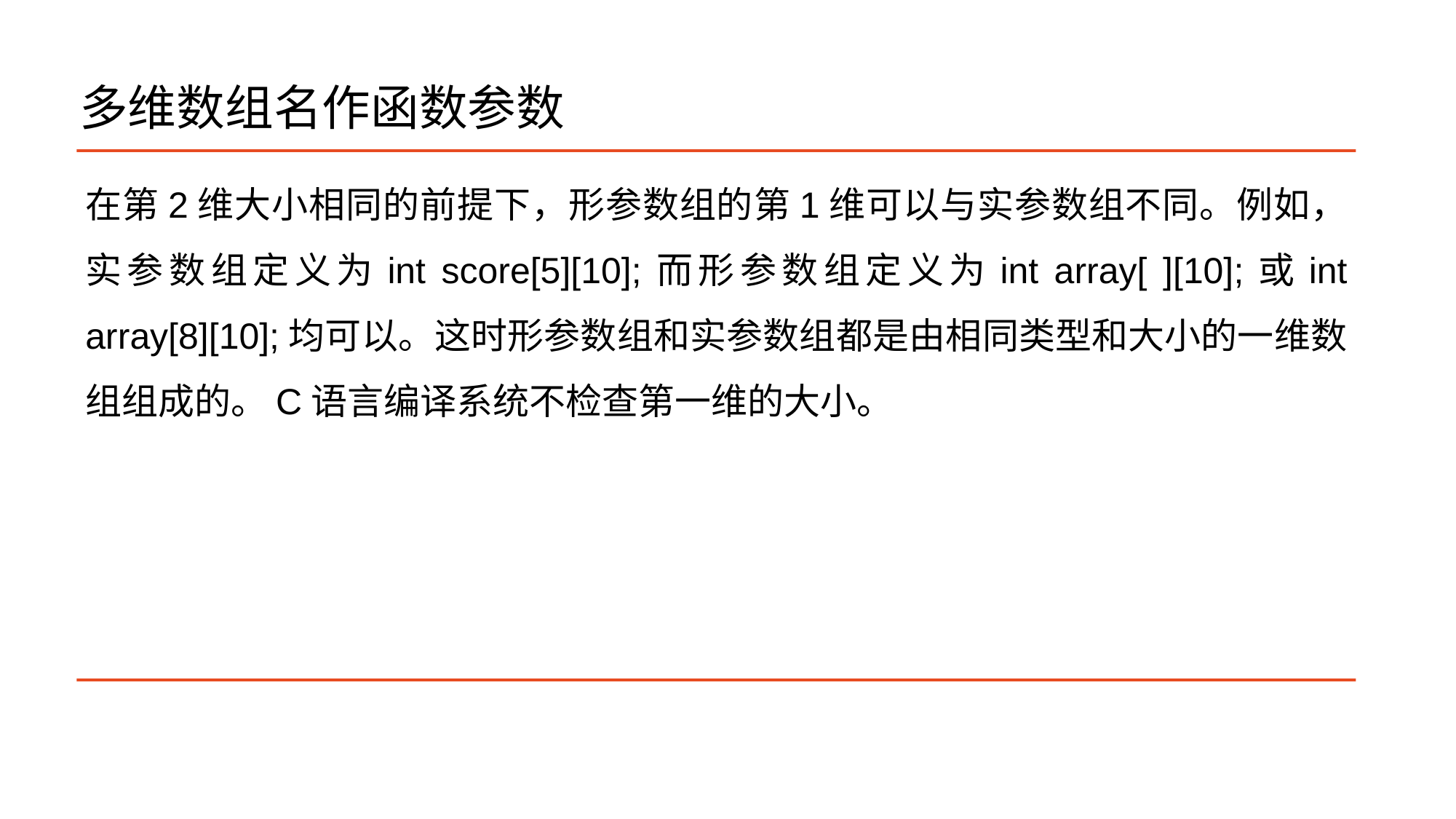

# 多维数组名作函数参数
在第2维大小相同的前提下，形参数组的第1维可以与实参数组不同。例如，实参数组定义为int score[5][10];而形参数组定义为int array[ ][10];或int array[8][10];均可以。这时形参数组和实参数组都是由相同类型和大小的一维数组组成的。C语言编译系统不检查第一维的大小。